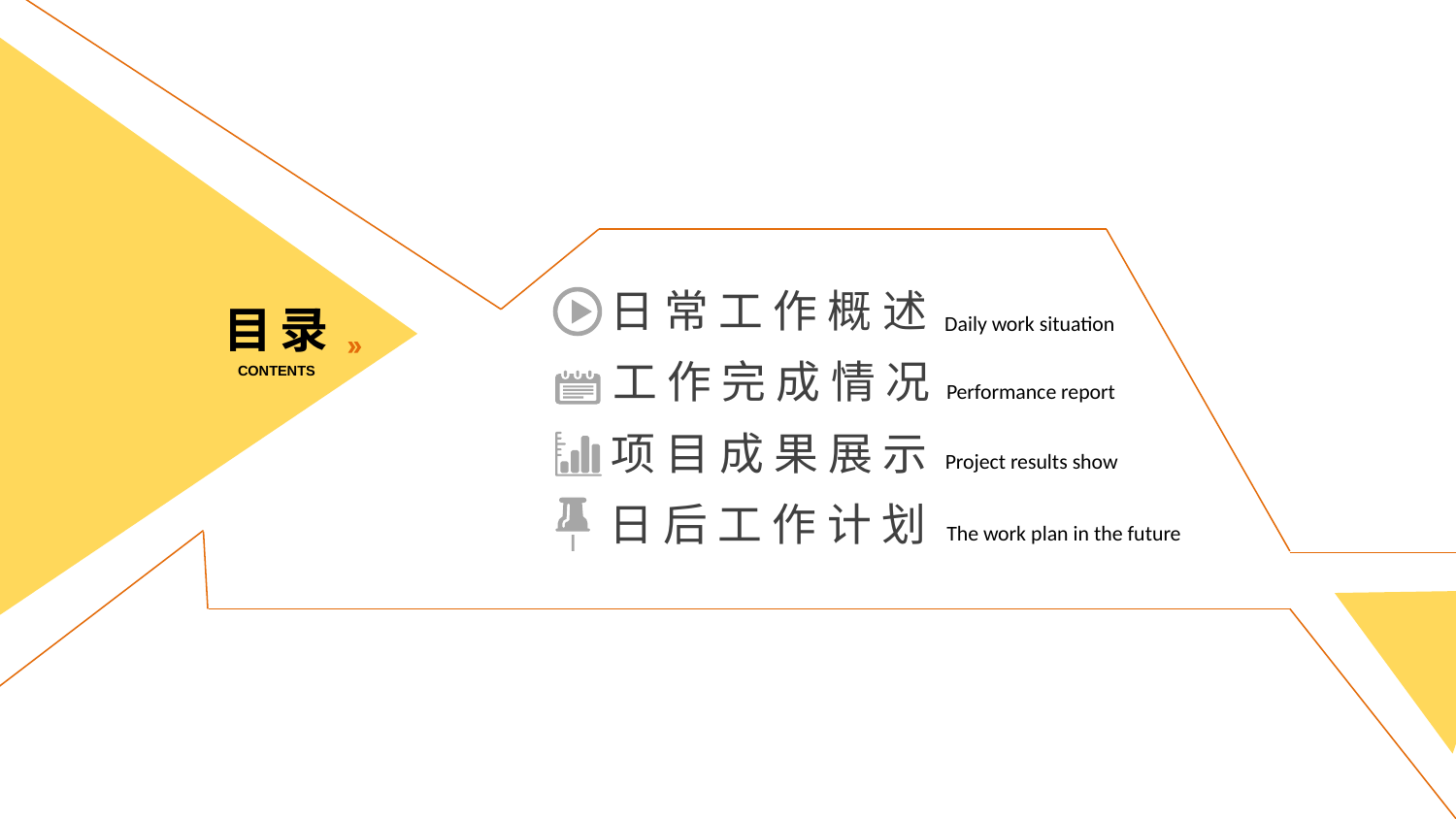

日常工作概述

Daily work situation
目录

CONTENTS
工作完成情况

Performance report
项目成果展示

Project results show
日后工作计划

The work plan in the future